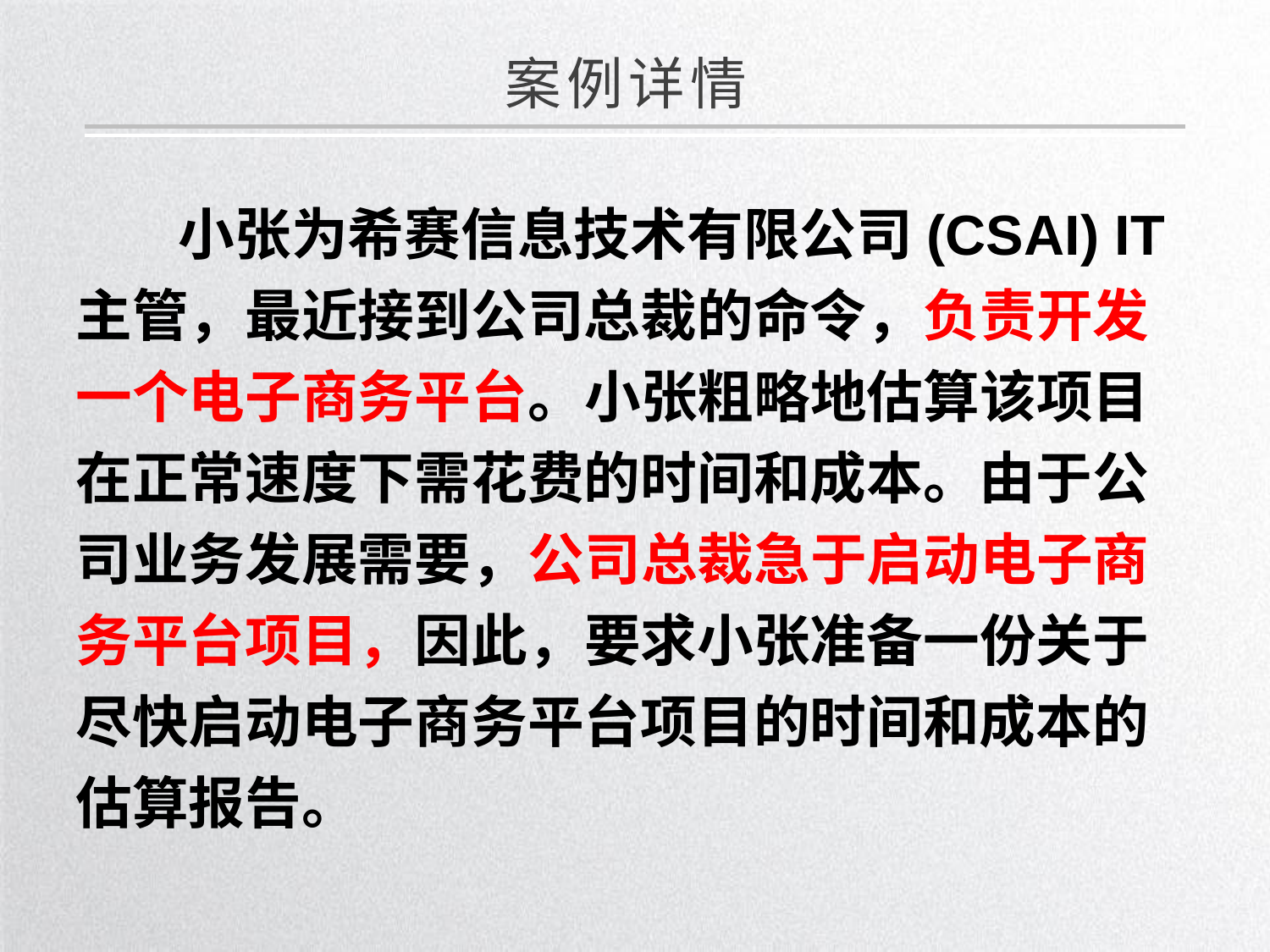

案例详情
  小张为希赛信息技术有限公司(CSAI) IT主管，最近接到公司总裁的命令，负责开发一个电子商务平台。小张粗略地估算该项目在正常速度下需花费的时间和成本。由于公司业务发展需要，公司总裁急于启动电子商务平台项目，因此，要求小张准备一份关于尽快启动电子商务平台项目的时间和成本的估算报告。